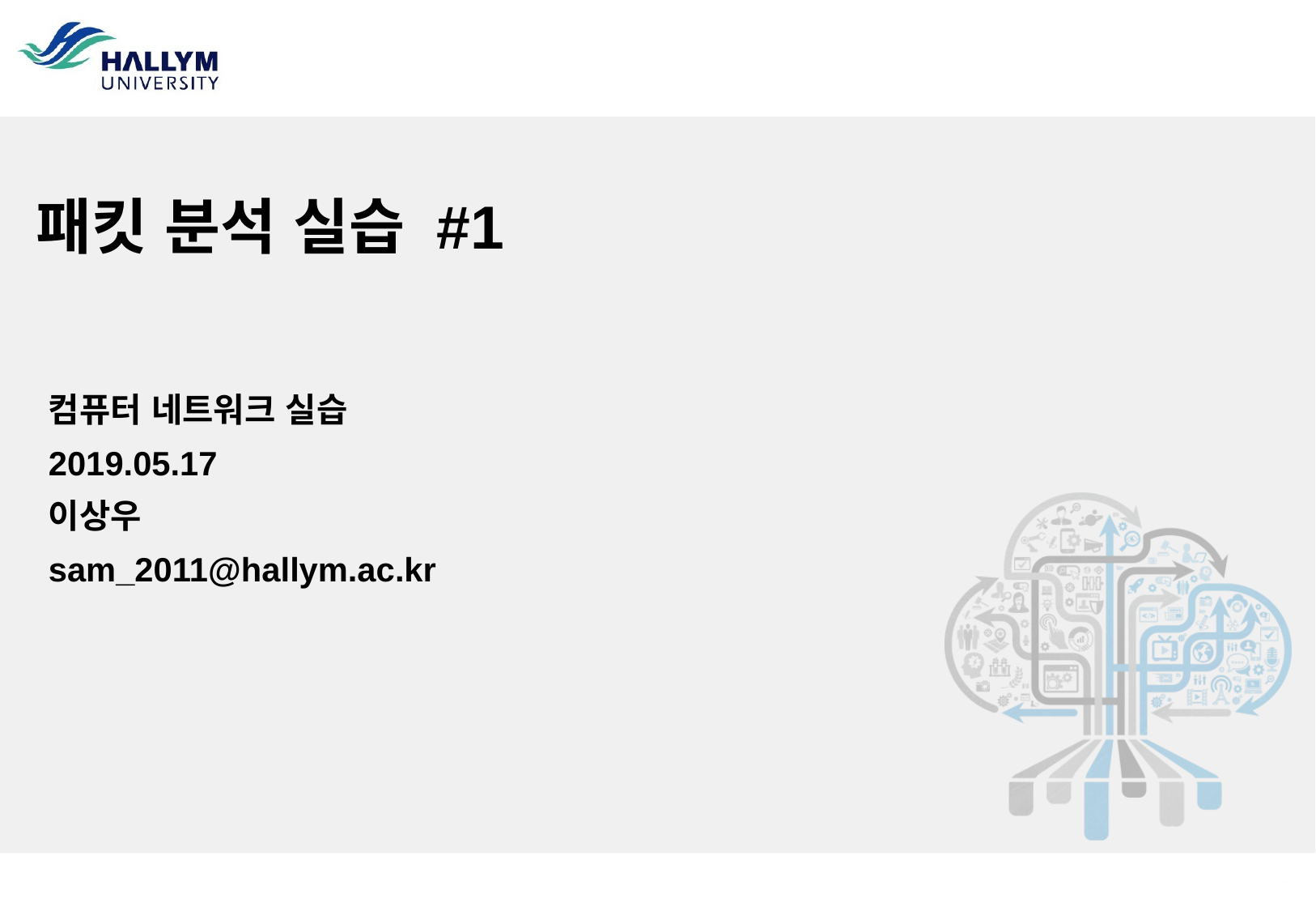

패킷 분석 실습 #1
컴퓨터 네트워크 실습
2019.05.17
이상우
sam_2011@hallym.ac.kr